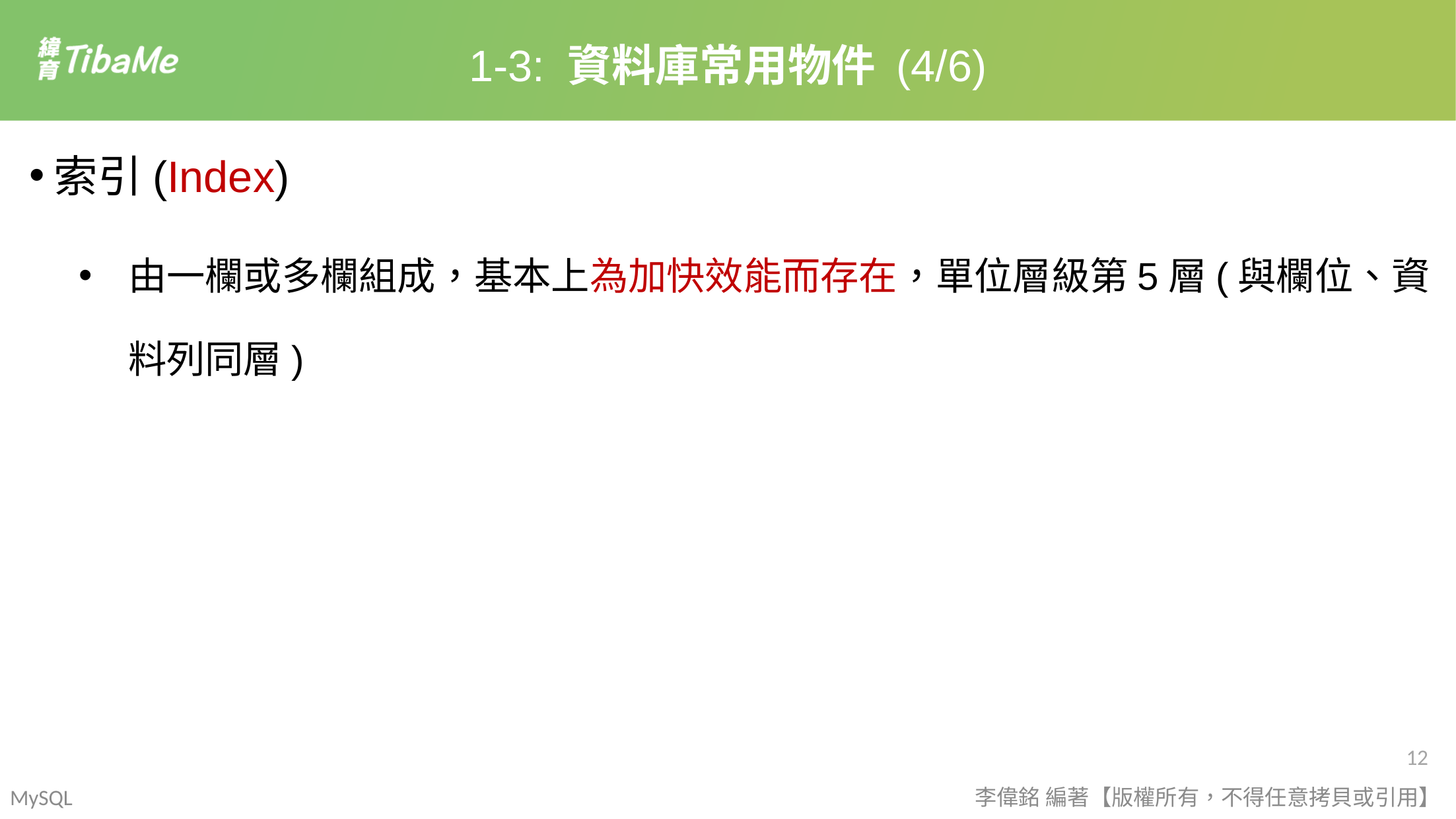

1-3: 資料庫常用物件 (4/6)
索引(Index)
由一欄或多欄組成，基本上為加快效能而存在，單位層級第5層(與欄位、資料列同層)
MySQL
李偉銘 編著【版權所有，不得任意拷貝或引用】